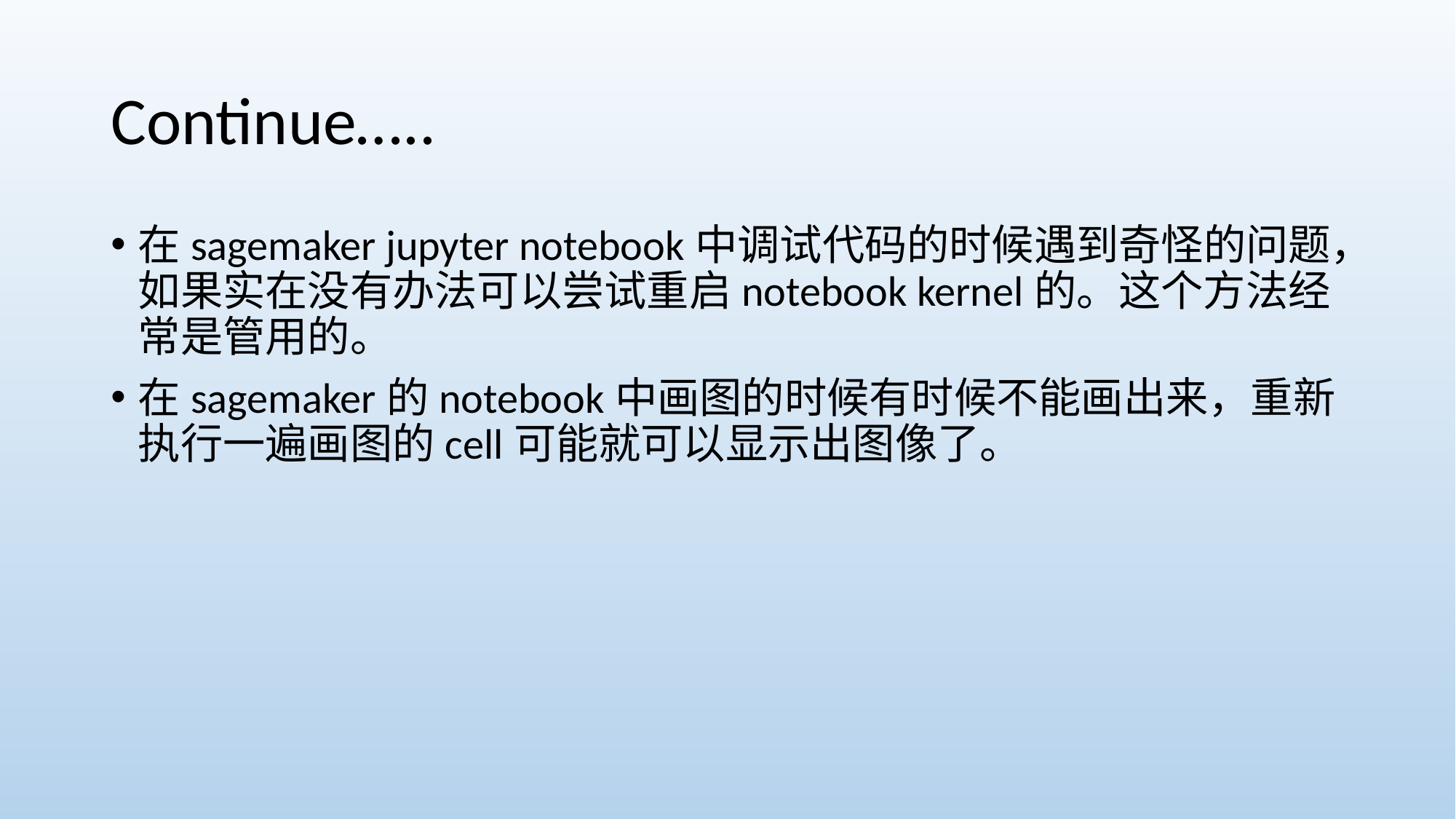

# Continue…..
在sagemaker jupyter notebook中调试代码的时候遇到奇怪的问题，如果实在没有办法可以尝试重启notebook kernel的。这个方法经常是管用的。
在sagemaker的notebook中画图的时候有时候不能画出来，重新执行一遍画图的cell可能就可以显示出图像了。